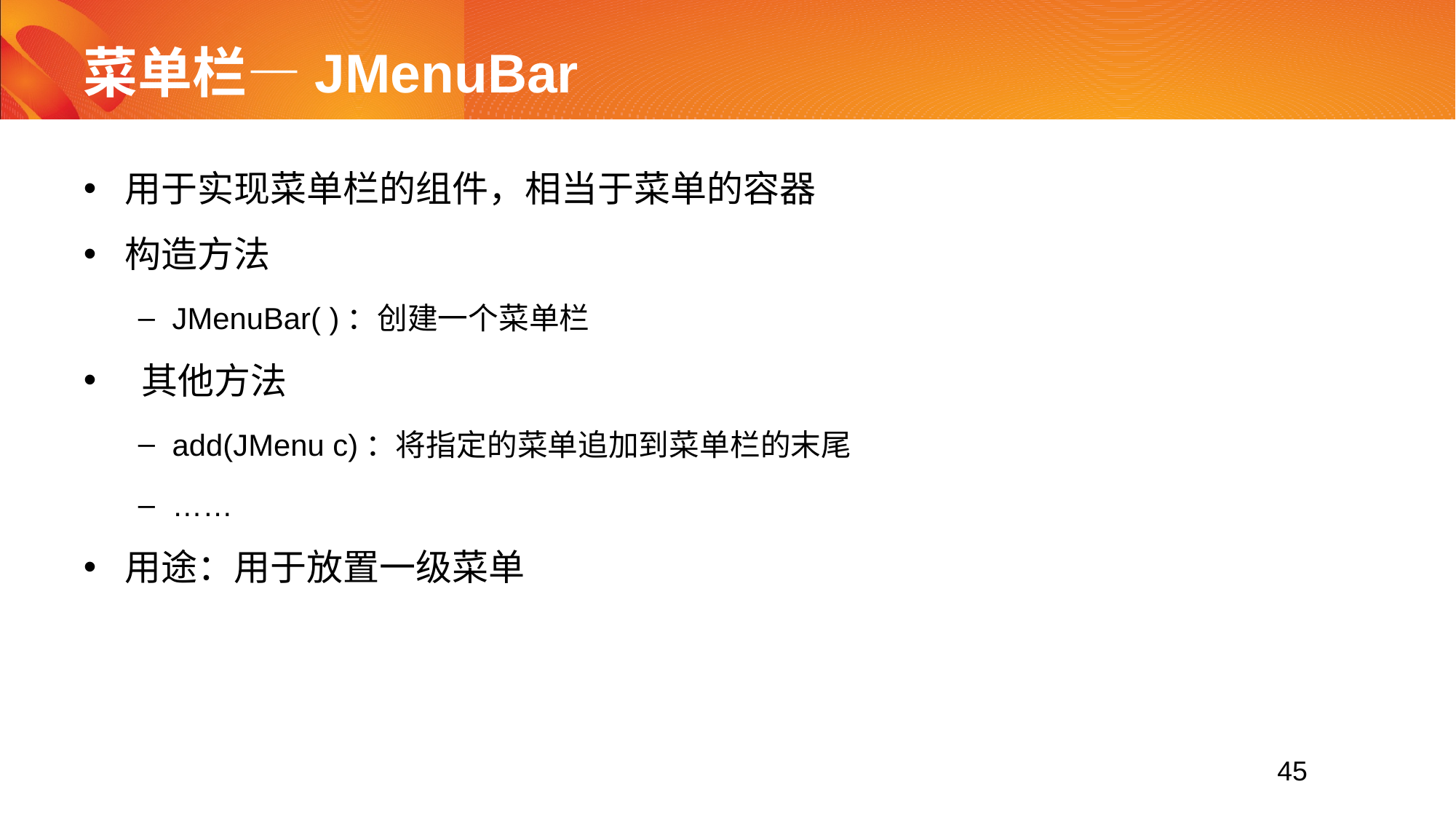

# 菜单栏—JMenuBar
用于实现菜单栏的组件，相当于菜单的容器
构造方法
JMenuBar( )：创建一个菜单栏
 其他方法
add(JMenu c)：将指定的菜单追加到菜单栏的末尾
……
用途：用于放置一级菜单